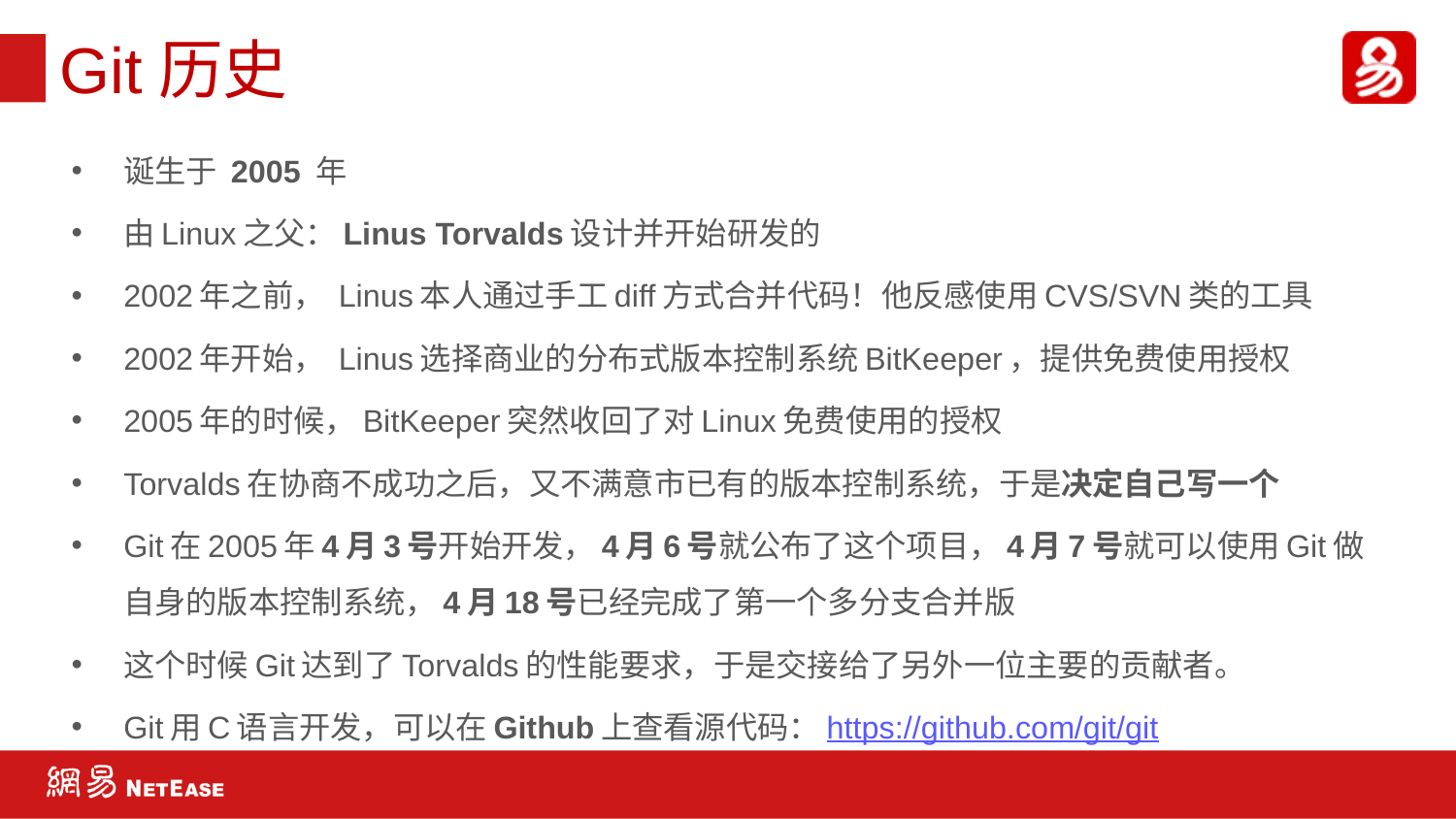

# Git历史
诞生于 2005 年
由Linux之父：Linus Torvalds设计并开始研发的
2002年之前， Linus本人通过手工diff方式合并代码！他反感使用CVS/SVN类的工具
2002年开始， Linus选择商业的分布式版本控制系统BitKeeper，提供免费使用授权
2005年的时候，BitKeeper突然收回了对Linux免费使用的授权
Torvalds在协商不成功之后，又不满意市已有的版本控制系统，于是决定自己写一个
Git在2005年4月3号开始开发，4月6号就公布了这个项目，4月7号就可以使用Git做自身的版本控制系统，4月18号已经完成了第一个多分支合并版
这个时候Git达到了Torvalds的性能要求，于是交接给了另外一位主要的贡献者。
Git用C语言开发，可以在Github上查看源代码：https://github.com/git/git